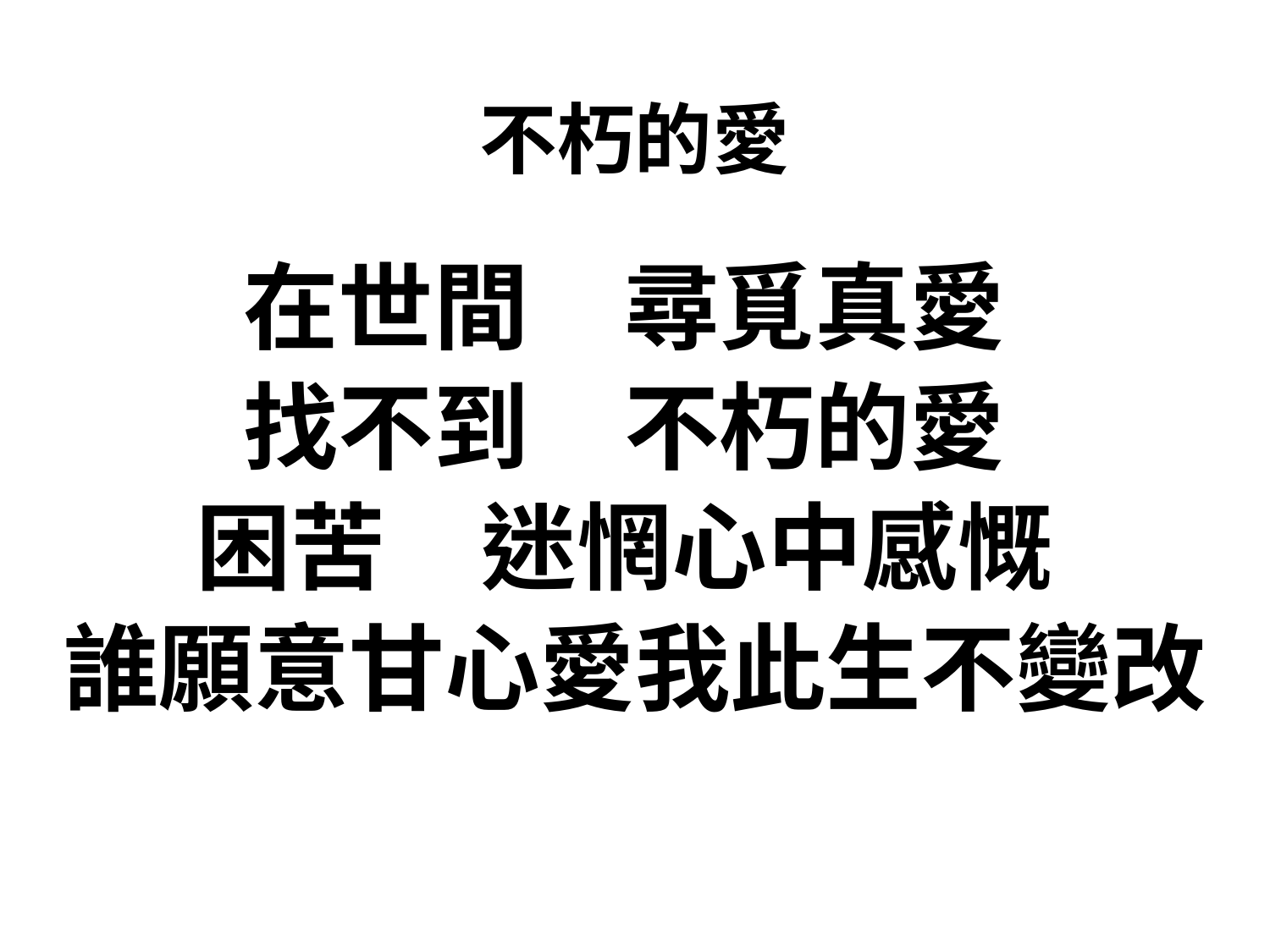

# 不朽的愛
在世間　尋覓真愛
找不到　不朽的愛
困苦　迷惘心中感慨
誰願意甘心愛我此生不變改